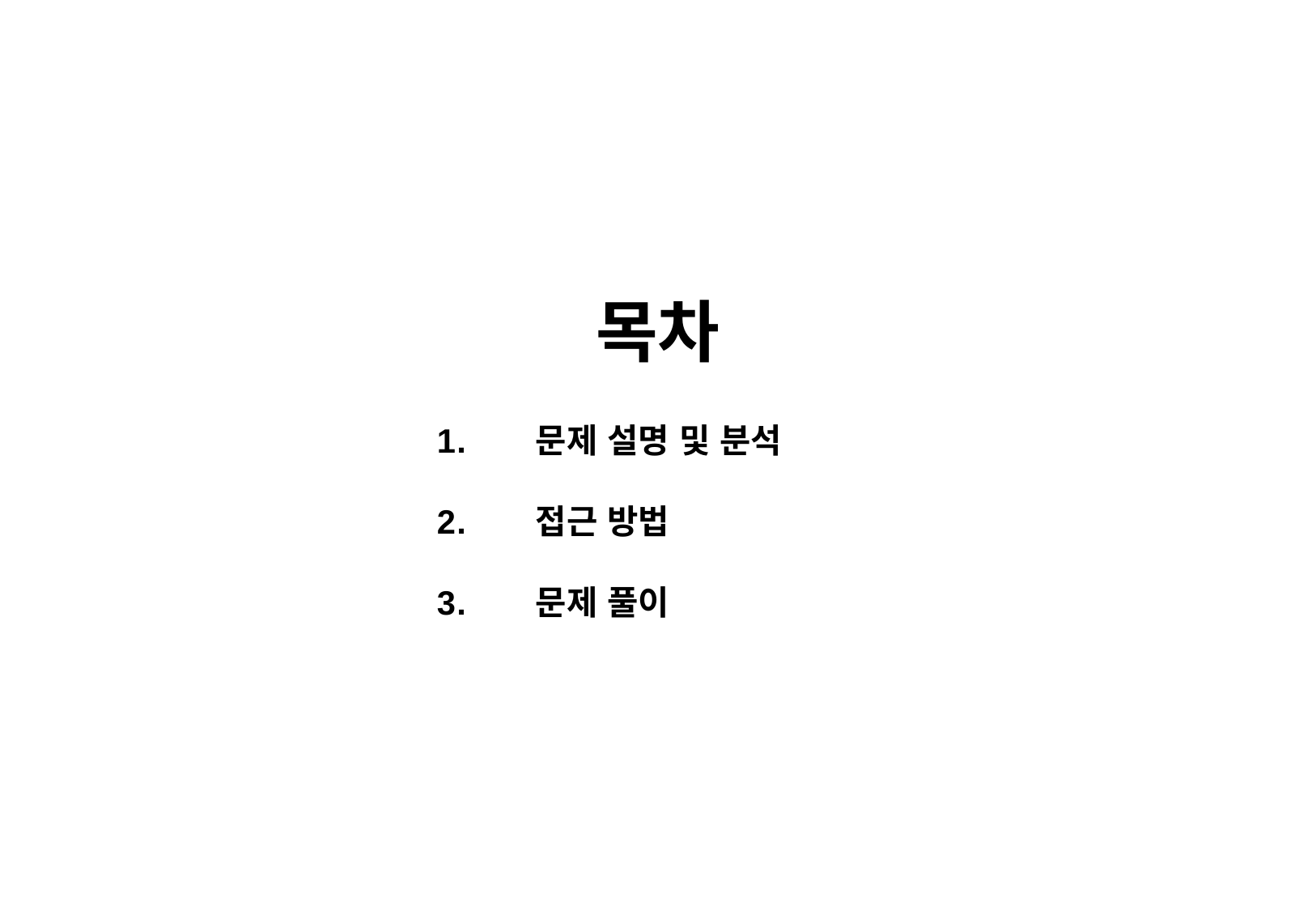

목차

문제 설명 및 분석

접근 방법

문제 풀이